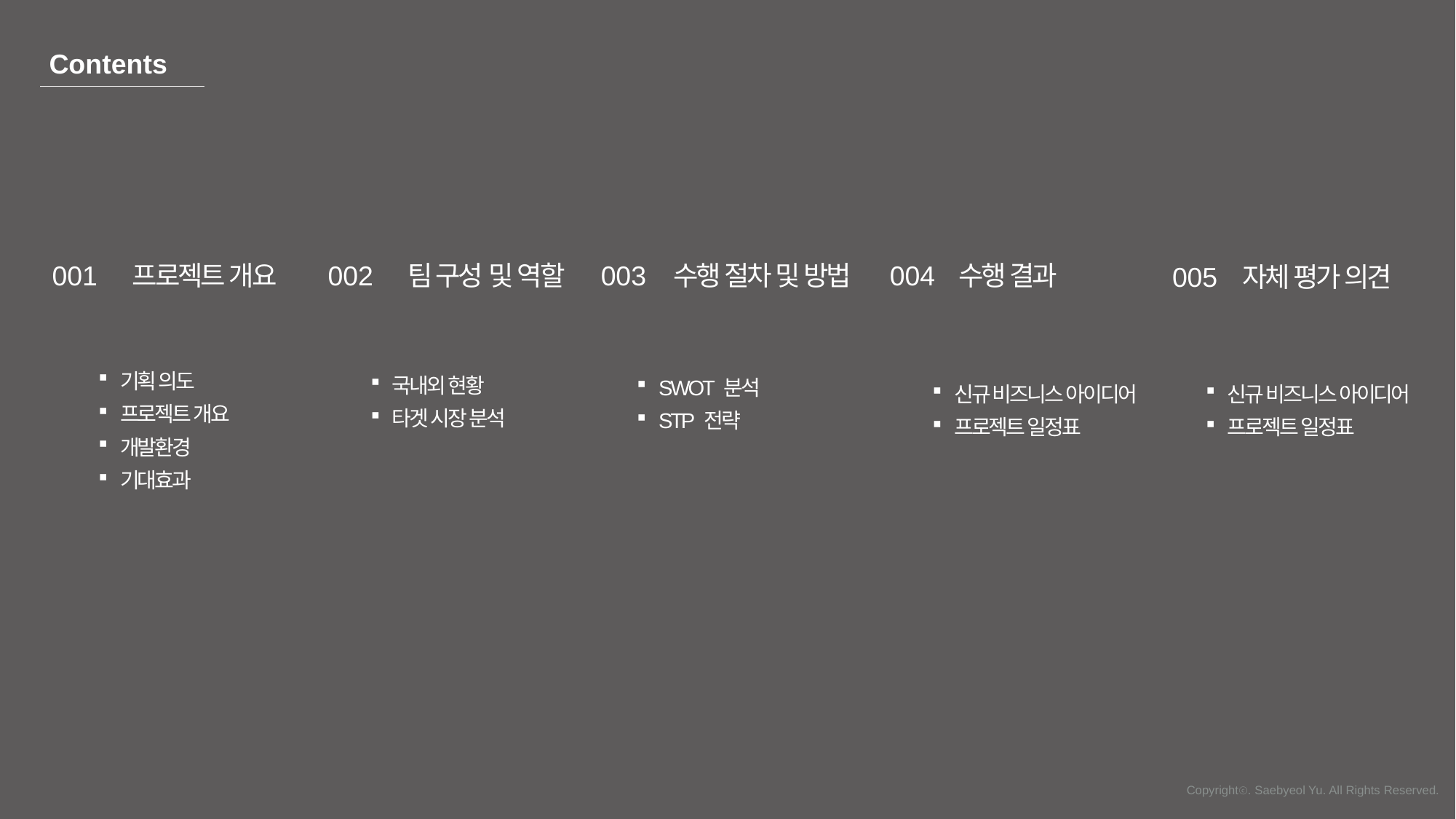

Contents
001
프로젝트 개요
002
 팀 구성 및 역할
003
수행 절차 및 방법
004
수행 결과
기획 의도
프로젝트 개요
개발환경
기대효과
국내외 현황
타겟 시장 분석
SWOT 분석
STP 전략
신규 비즈니스 아이디어
프로젝트 일정표
005
자체 평가 의견
신규 비즈니스 아이디어
프로젝트 일정표